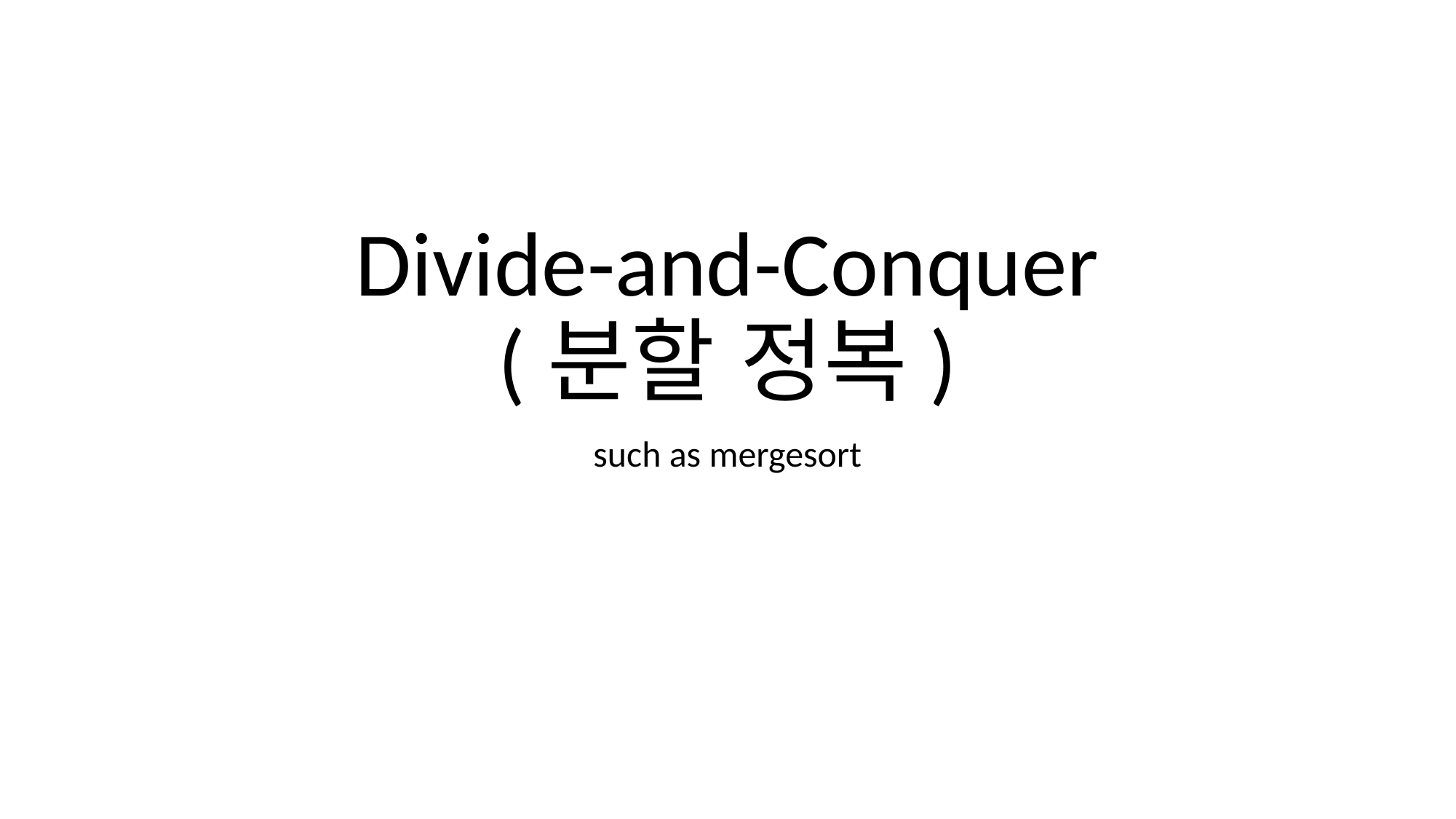

# Divide-and-Conquer (분할 정복)
such as mergesort